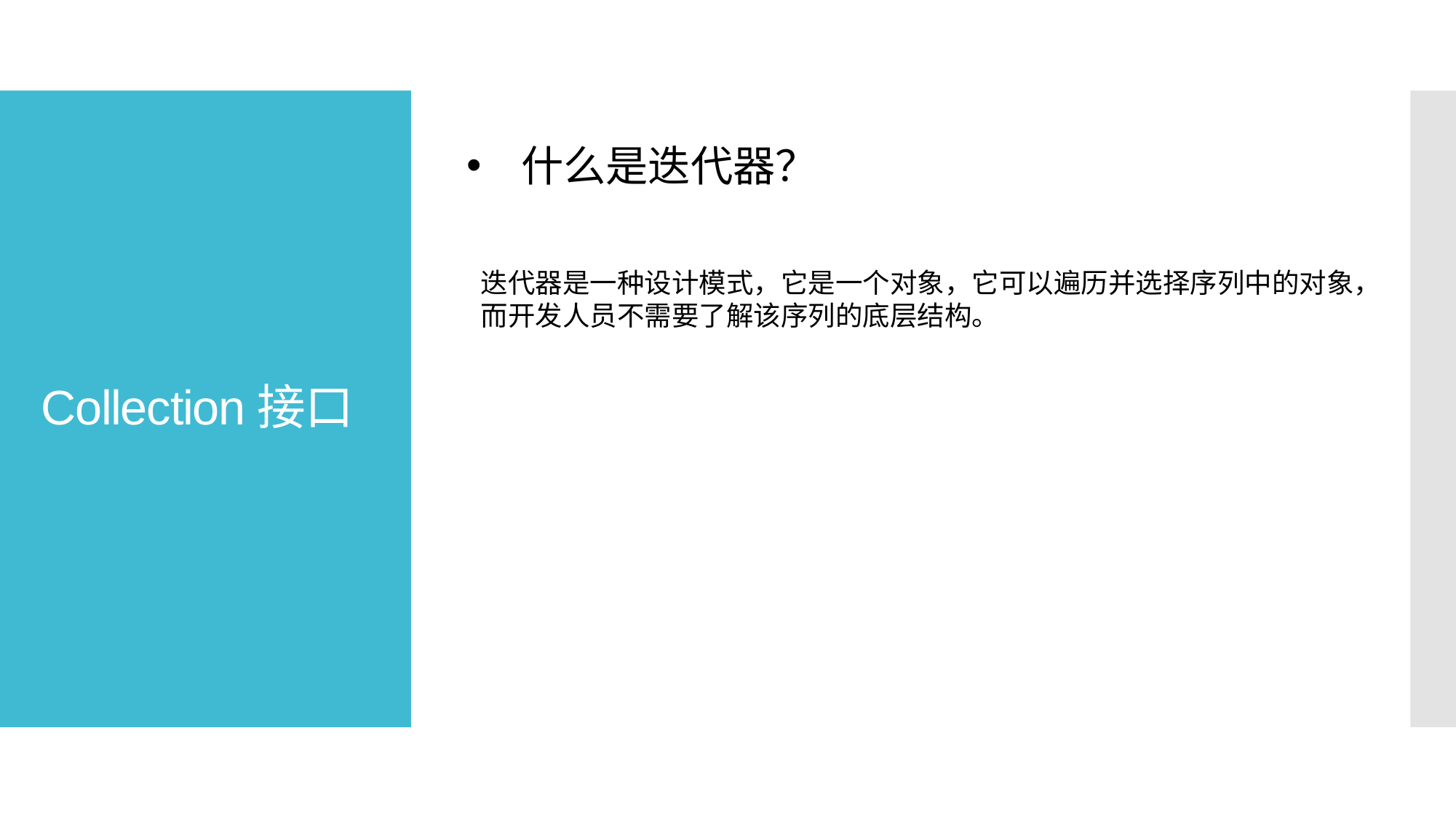

# Collection接口
什么是迭代器？
迭代器是一种设计模式，它是一个对象，它可以遍历并选择序列中的对象，
而开发人员不需要了解该序列的底层结构。